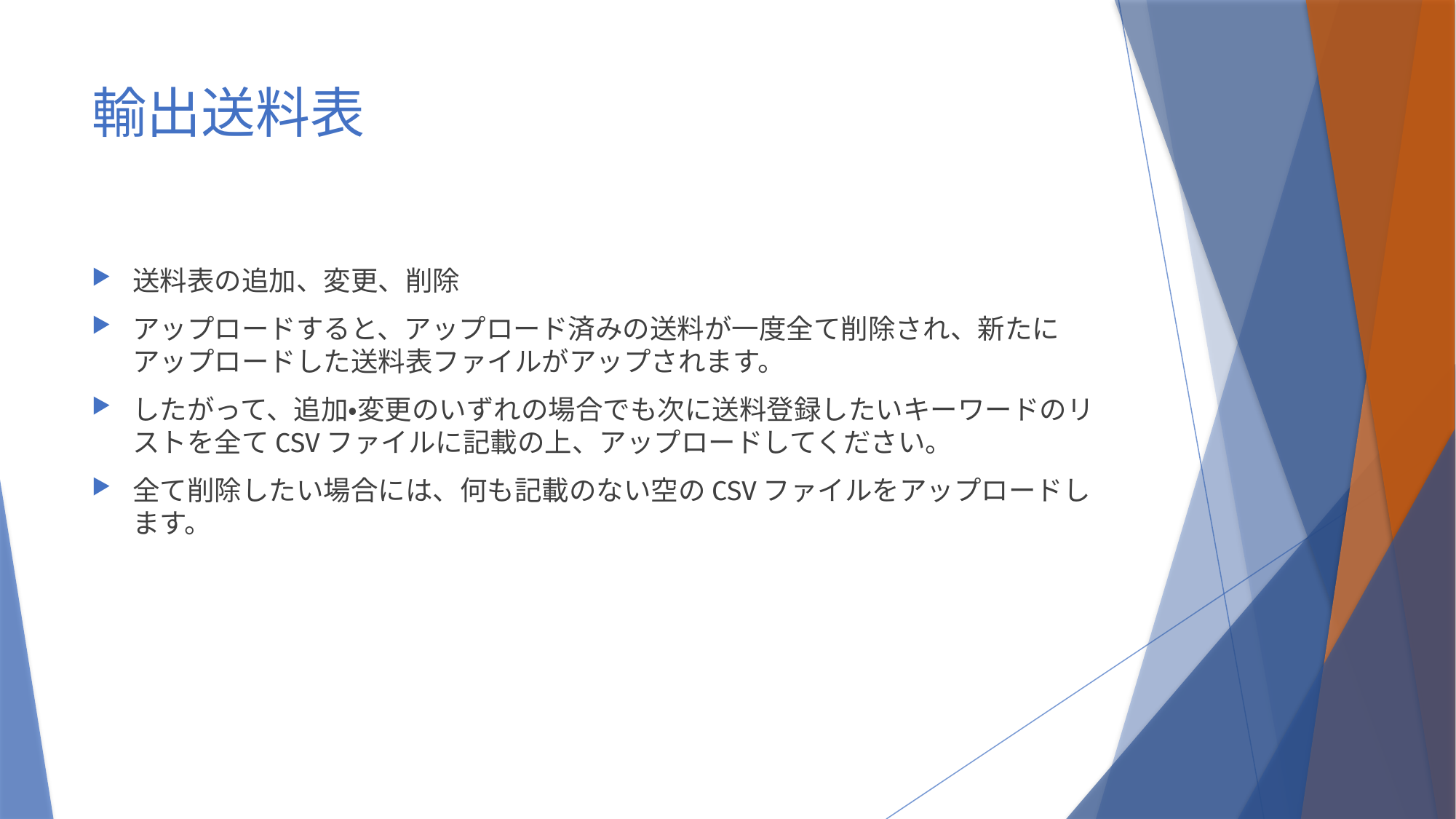

# 輸出送料表
送料表の追加、変更、削除
アップロードすると、アップロード済みの送料が一度全て削除され、新たにアップロードした送料表ファイルがアップされます。
したがって、追加・変更のいずれの場合でも次に送料登録したいキーワードのリストを全てCSVファイルに記載の上、アップロードしてください。
全て削除したい場合には、何も記載のない空のCSVファイルをアップロードします。